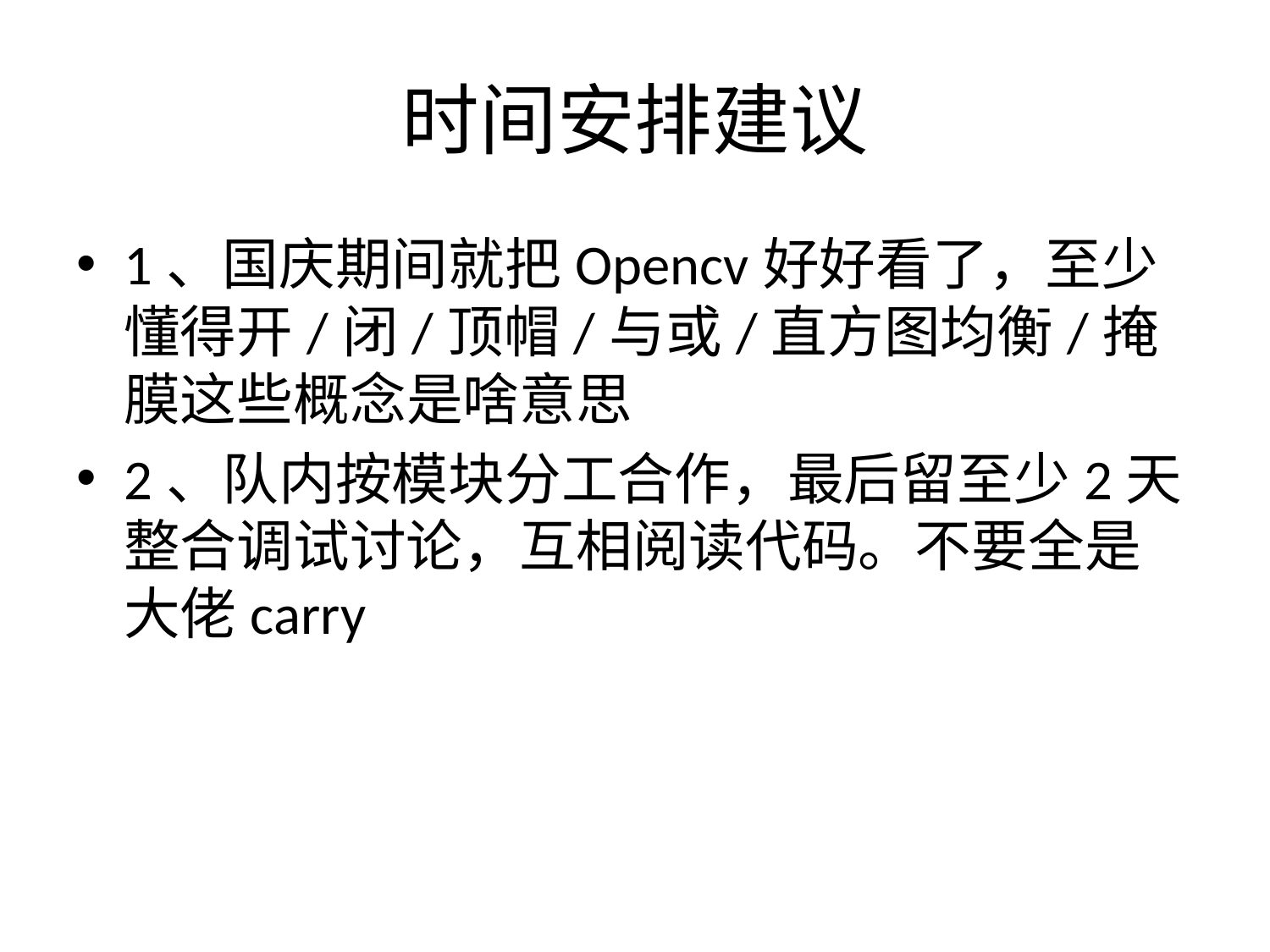

# 时间安排建议
1、国庆期间就把Opencv好好看了，至少懂得开/闭/顶帽/与或/直方图均衡/掩膜这些概念是啥意思
2、队内按模块分工合作，最后留至少2天整合调试讨论，互相阅读代码。不要全是大佬carry